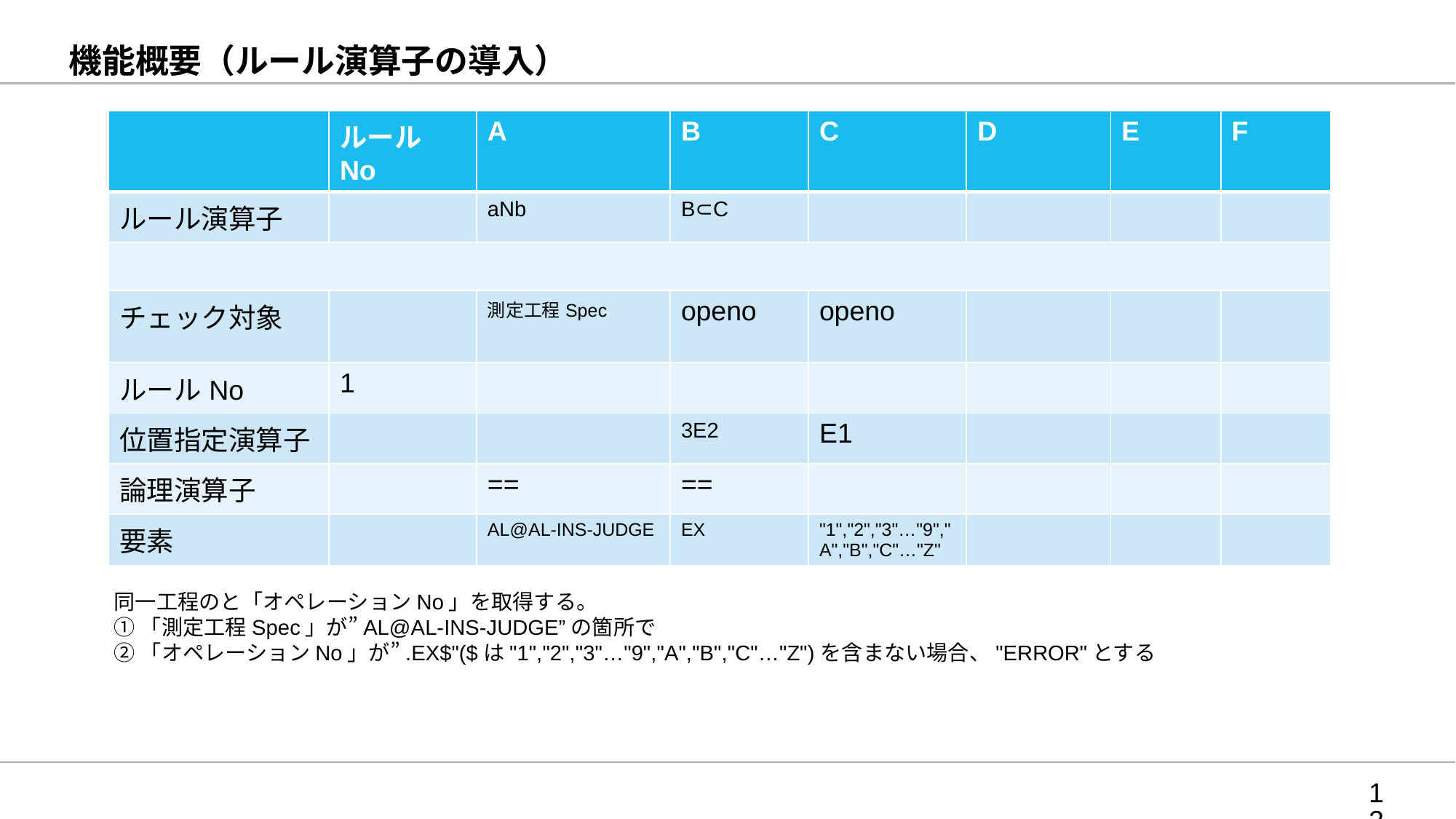

# 機能概要（ルール演算子の導入）
※調査用メモ
既存システムのプロパティ値
|  | ルールNo | A | B | C | D | E | F |
| --- | --- | --- | --- | --- | --- | --- | --- |
| ルール演算子 |  | aNb | B⊂C |  |  |  |  |
|  |  |  |  |  |  |  |  |
| チェック対象 |  | 測定工程Spec | openo | openo |  |  |  |
| ルールNo | 1 |  |  |  |  |  |  |
| 位置指定演算子 |  |  | 3E2 | E1 |  |  |  |
| 論理演算子 |  | == | == |  |  |  |  |
| 要素 |  | AL@AL-INS-JUDGE | EX | "1","2","3"…"9","A","B","C"…"Z" |  |  |  |
SC_MainPDPurpose
同一工程のと「オペレーションNo」を取得する。
①「測定工程Spec」が”AL@AL-INS-JUDGE”の箇所で
②「オペレーションNo」が”.EX$"($は"1","2","3"…"9","A","B","C"…"Z")を含まない場合、"ERROR"とする
12